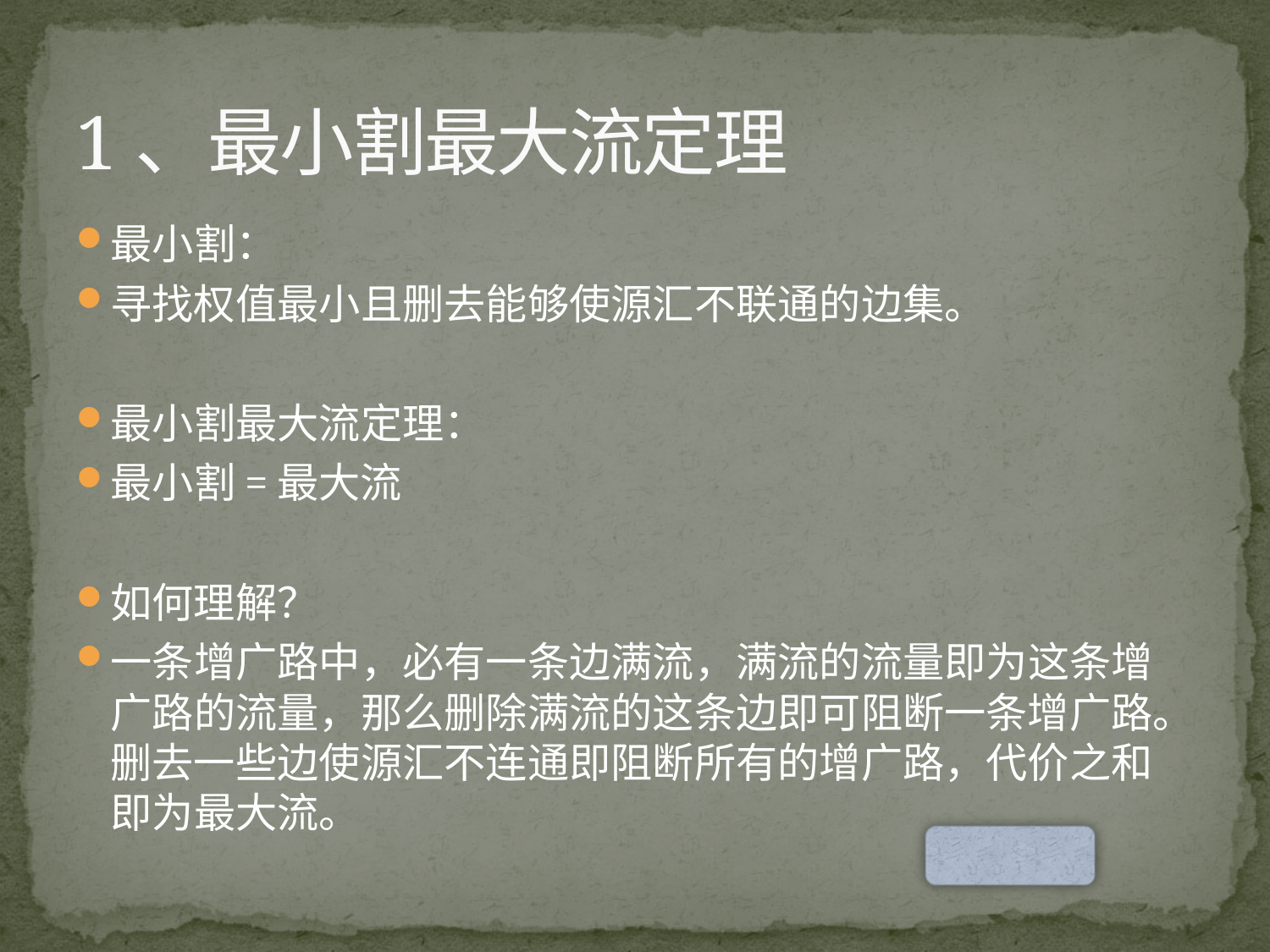

# 1、最小割最大流定理
最小割：
寻找权值最小且删去能够使源汇不联通的边集。

最小割最大流定理：
最小割=最大流

如何理解？
一条增广路中，必有一条边满流，满流的流量即为这条增广路的流量，那么删除满流的这条边即可阻断一条增广路。删去一些边使源汇不连通即阻断所有的增广路，代价之和即为最大流。